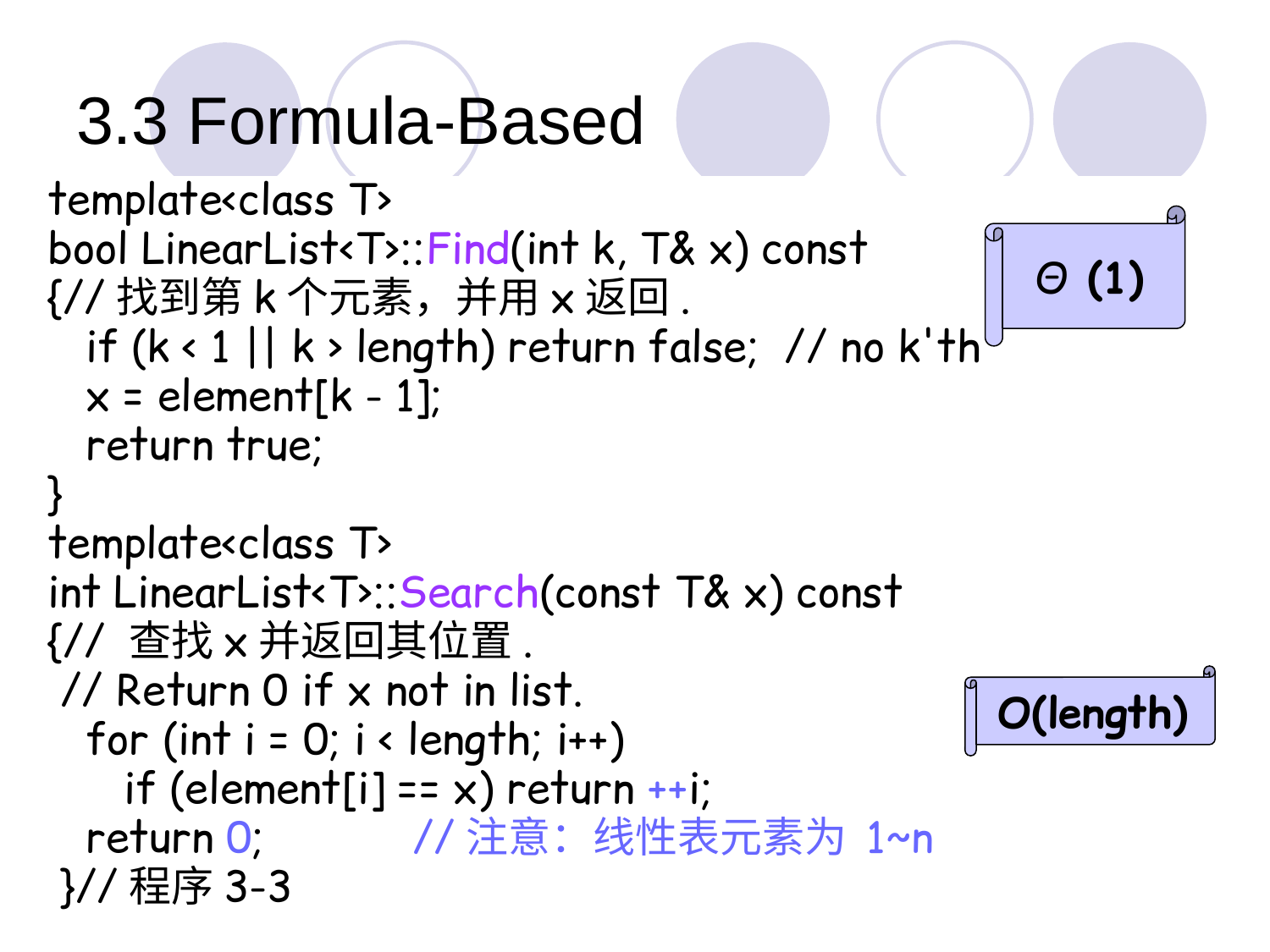

# 3.3 Formula-Based
template<class T>
bool LinearList<T>::Find(int k, T& x) const
{//找到第k个元素，并用x返回.
   if (k < 1 || k > length) return false;  // no k'th
   x = element[k - 1];
   return true;
}
template<class T>
int LinearList<T>::Search(const T& x) const
{// 查找x并返回其位置.
 // Return 0 if x not in list.
   for (int i = 0; i < length; i++)
      if (element[i] == x) return ++i;
   return 0;	     //注意：线性表元素为 1~n
 }//程序3-3
Θ (1)
O(length)
19.9.25
14